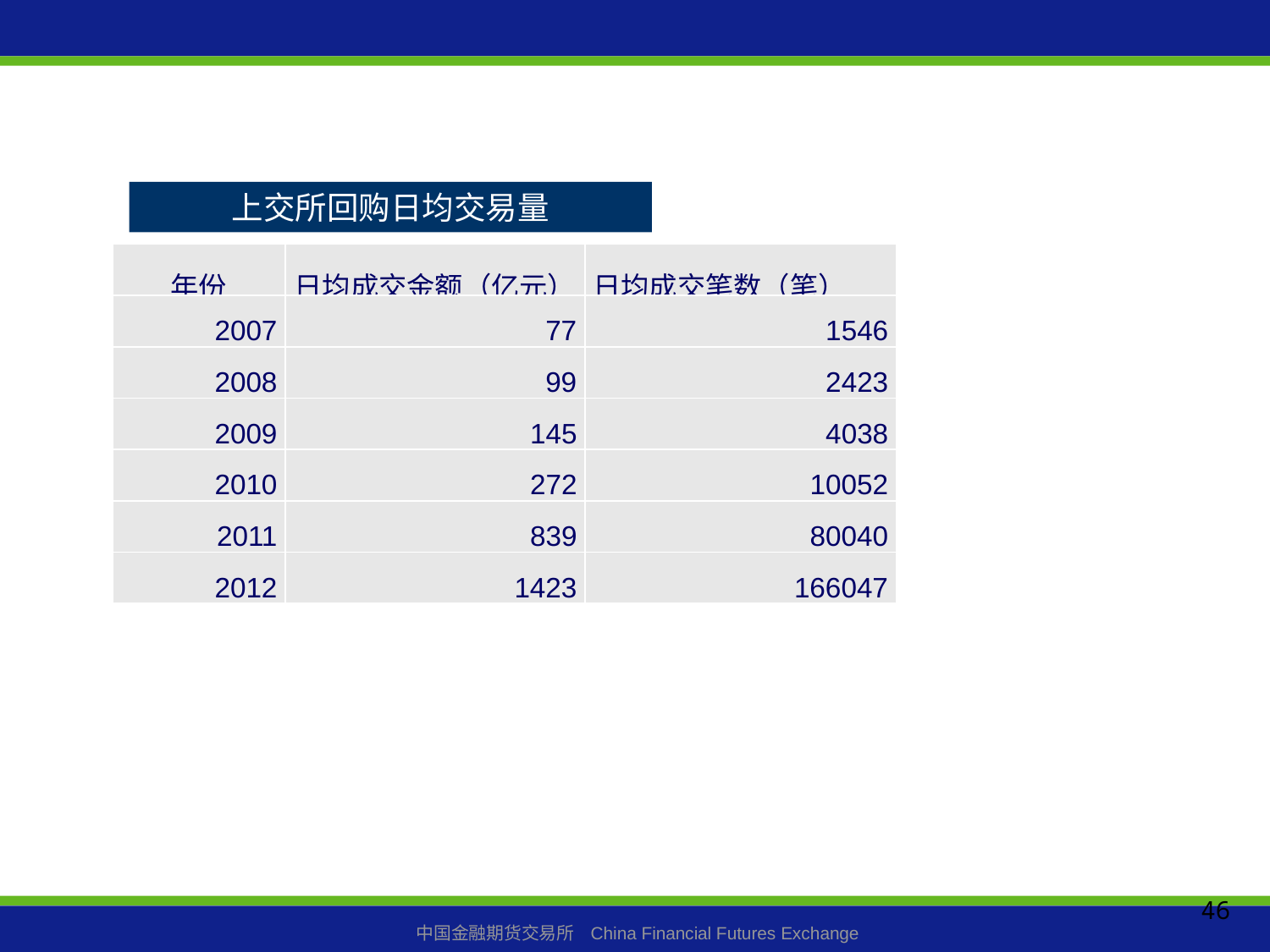

上交所回购日均交易量
| 年份 | 日均成交金额（亿元） | 日均成交笔数（笔） |
| --- | --- | --- |
| 2007 | 77 | 1546 |
| 2008 | 99 | 2423 |
| 2009 | 145 | 4038 |
| 2010 | 272 | 10052 |
| 2011 | 839 | 80040 |
| 2012 | 1423 | 166047 |
46